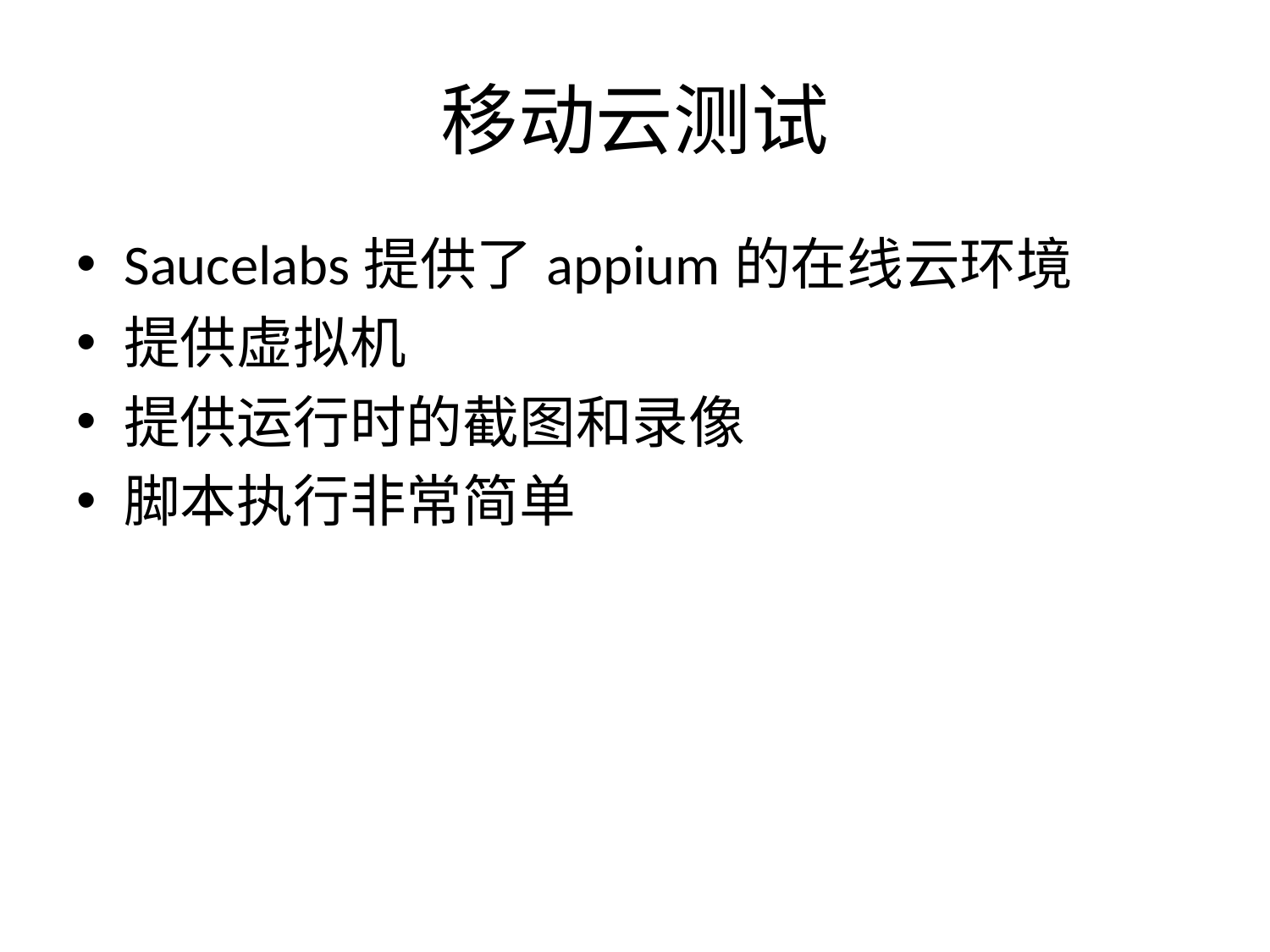

# 移动云测试
Saucelabs提供了appium的在线云环境
提供虚拟机
提供运行时的截图和录像
脚本执行非常简单